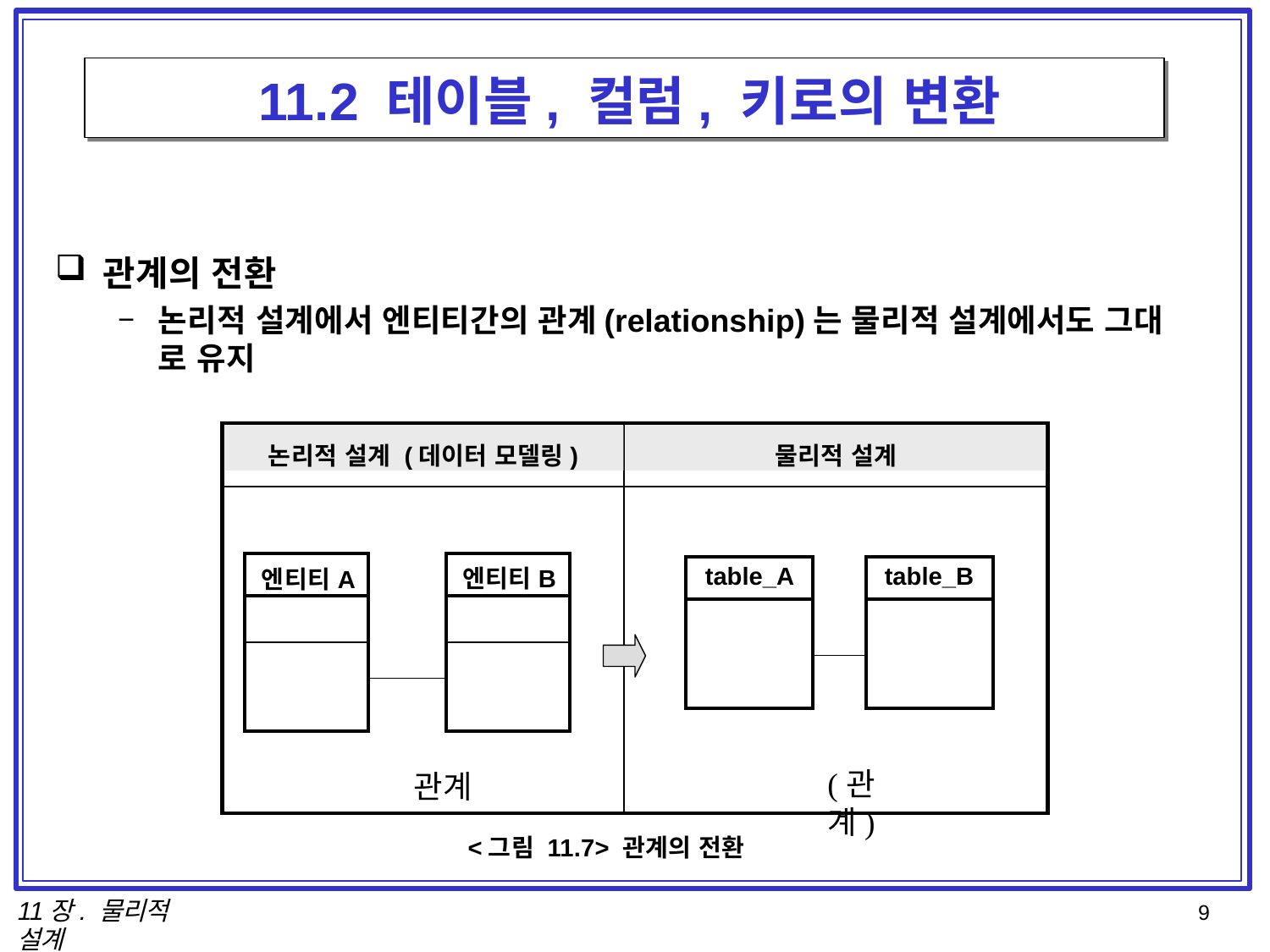

# 11.2 테이블, 컬럼, 키로의 변환
관계의 전환
–	논리적 설계에서 엔티티간의 관계(relationship)는 물리적 설계에서도 그대  로 유지

논리적 설계 (데이터 모델링)
물리적 설계
| 엔티티A |  | 엔티티B |
| --- | --- | --- |
|  |  |  |
|  |  |  |
|  |  |  |
| table\_A |  | table\_B |
| --- | --- | --- |
|  |  |  |
|  |  |  |

(관계)
관계
<그림 11.7> 관계의 전환
11장. 물리적 설계
9